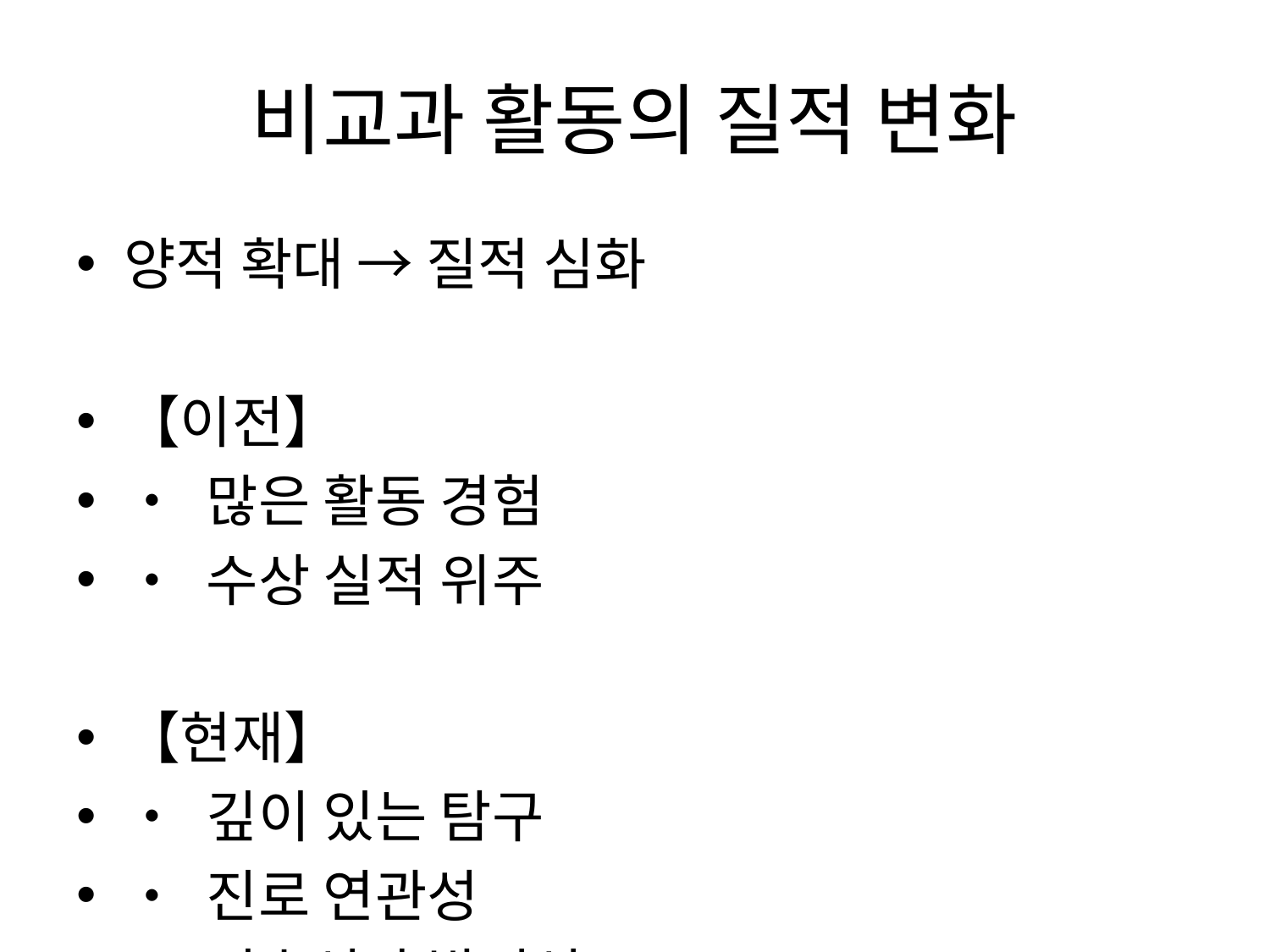

# 비교과 활동의 질적 변화
양적 확대 → 질적 심화

【이전】
• 많은 활동 경험
• 수상 실적 위주

【현재】
• 깊이 있는 탐구
• 진로 연관성
• 지속성과 발전성
• 창의적 문제해결